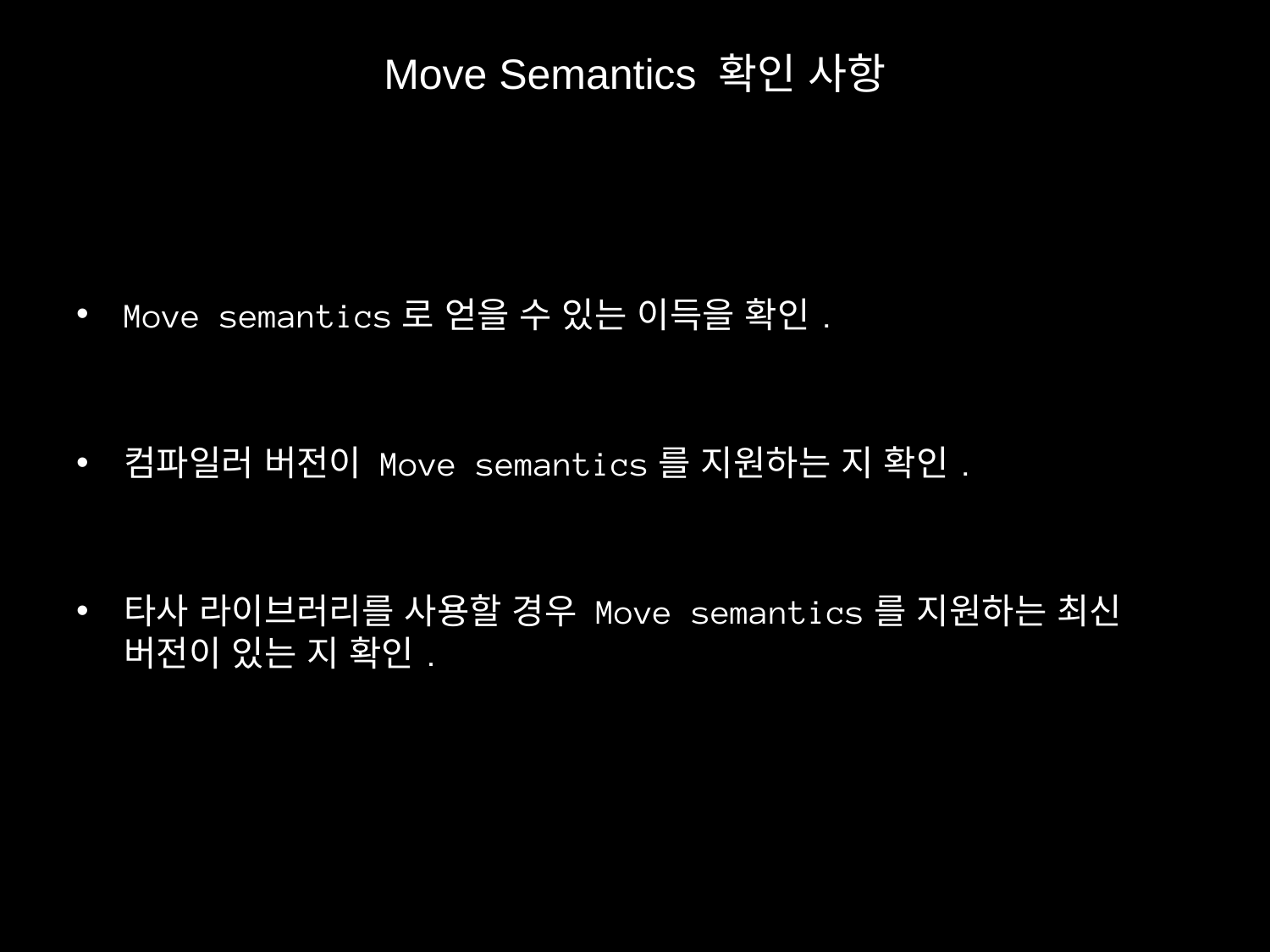

# Move Semantics 확인 사항
Move semantics로 얻을 수 있는 이득을 확인.

컴파일러 버전이 Move semantics를 지원하는 지 확인.

타사 라이브러리를 사용할 경우 Move semantics를 지원하는 최신 버전이 있는 지 확인.